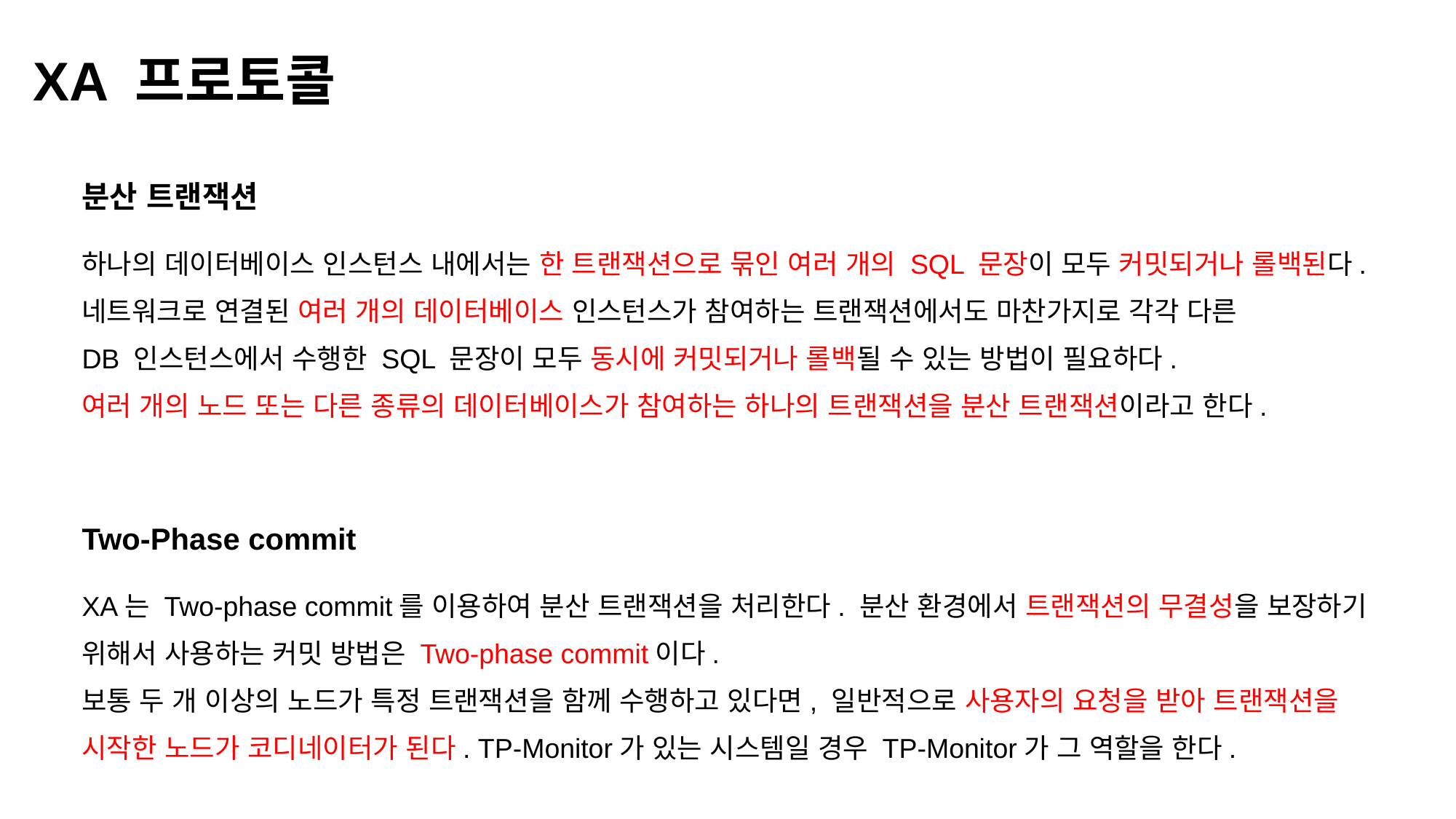

XA 프로토콜
분산 트랜잭션

하나의 데이터베이스 인스턴스 내에서는 한 트랜잭션으로 묶인 여러 개의 SQL 문장이 모두 커밋되거나 롤백된다.

네트워크로 연결된 여러 개의 데이터베이스 인스턴스가 참여하는 트랜잭션에서도 마찬가지로 각각 다른

DB 인스턴스에서 수행한 SQL 문장이 모두 동시에 커밋되거나 롤백될 수 있는 방법이 필요하다.

여러 개의 노드 또는 다른 종류의 데이터베이스가 참여하는 하나의 트랜잭션을 분산 트랜잭션이라고 한다.

Two-Phase commit

XA는 Two-phase commit를 이용하여 분산 트랜잭션을 처리한다. 분산 환경에서 트랜잭션의 무결성을 보장하기

위해서 사용하는 커밋 방법은 Two-phase commit이다.

보통 두 개 이상의 노드가 특정 트랜잭션을 함께 수행하고 있다면, 일반적으로 사용자의 요청을 받아 트랜잭션을

시작한 노드가 코디네이터가 된다. TP-Monitor가 있는 시스템일 경우 TP-Monitor가 그 역할을 한다.